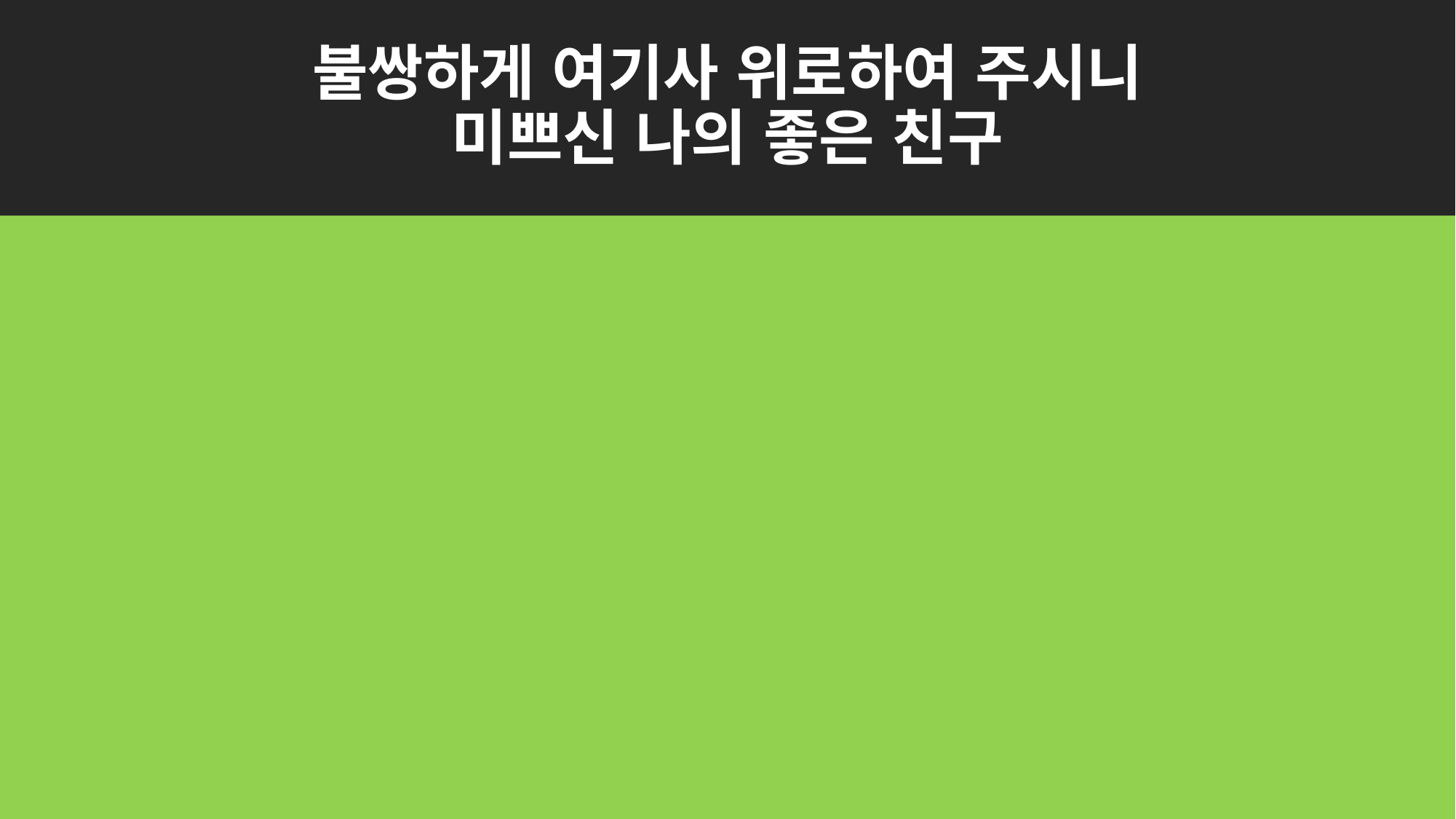

# 불쌍하게 여기사 위로하여 주시니 미쁘신 나의 좋은 친구